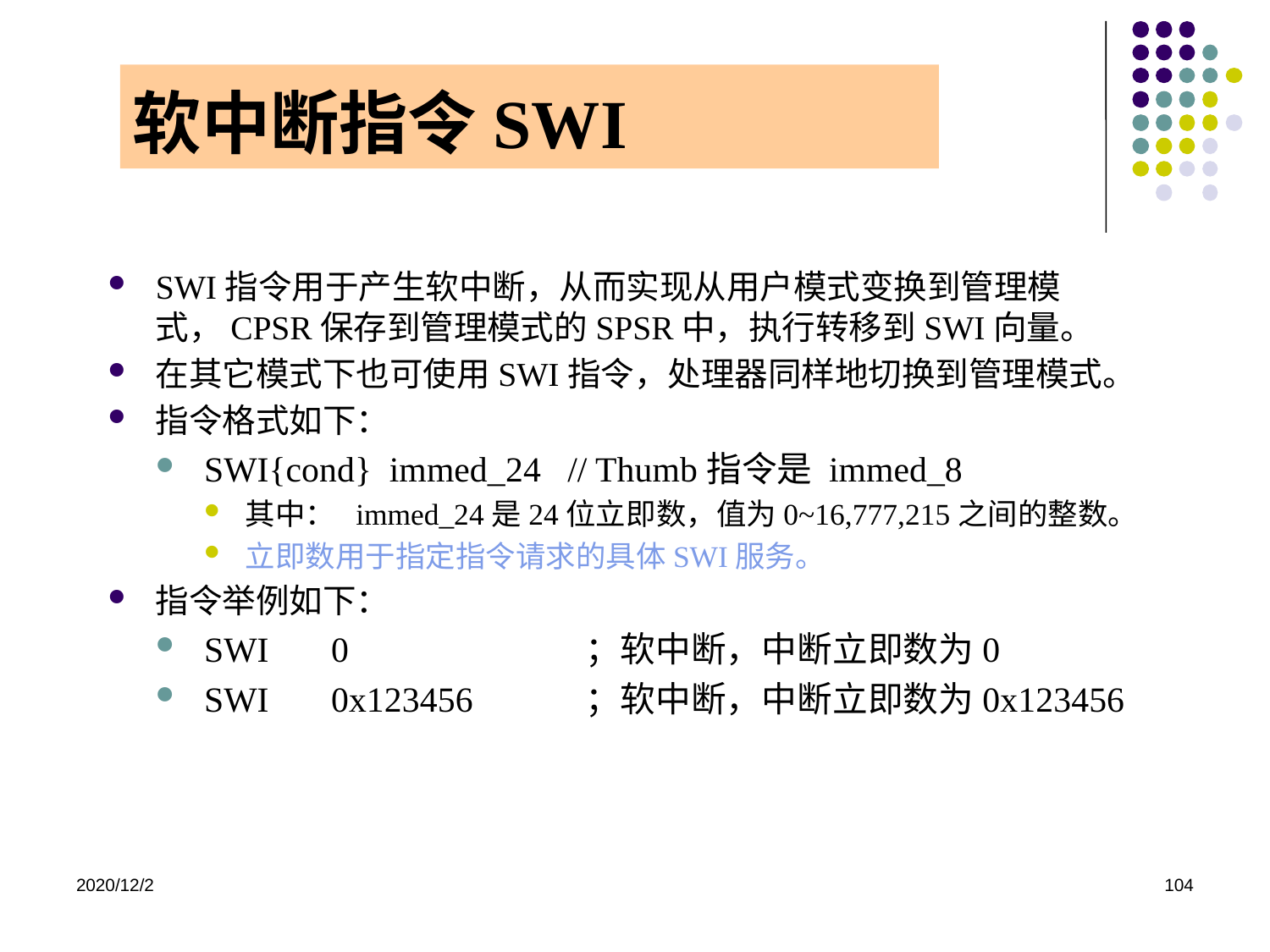

# 软中断指令SWI
SWI指令用于产生软中断，从而实现从用户模式变换到管理模式，CPSR保存到管理模式的SPSR中，执行转移到SWI向量。
在其它模式下也可使用SWI指令，处理器同样地切换到管理模式。
指令格式如下：
SWI{cond}  immed_24   // Thumb指令是 immed_8
其中：  immed_24是24位立即数，值为0~16,777,215之间的整数。
立即数用于指定指令请求的具体SWI服务。
指令举例如下：
SWI  	0  		；软中断，中断立即数为0
SWI	0x123456	；软中断，中断立即数为0x123456
2020/12/2
104